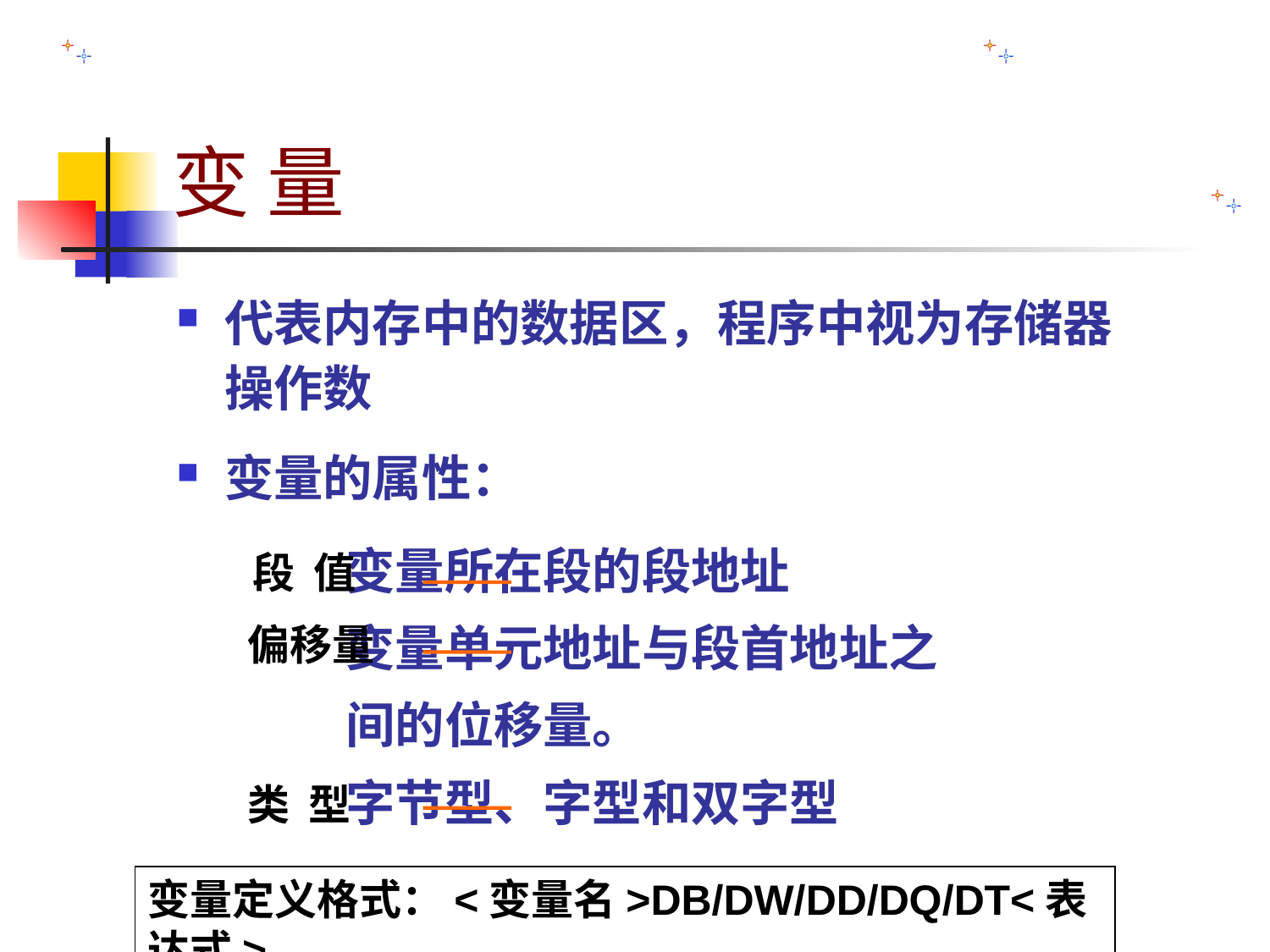

# 变 量
代表内存中的数据区，程序中视为存储器操作数
变量的属性：
              变量所在段的段地址
              变量单元地址与段首地址之
              间的位移量。
              字节型、字型和双字型
段  值

偏移量

类  型

变量定义格式：<变量名>DB/DW/DD/DQ/DT<表达式>